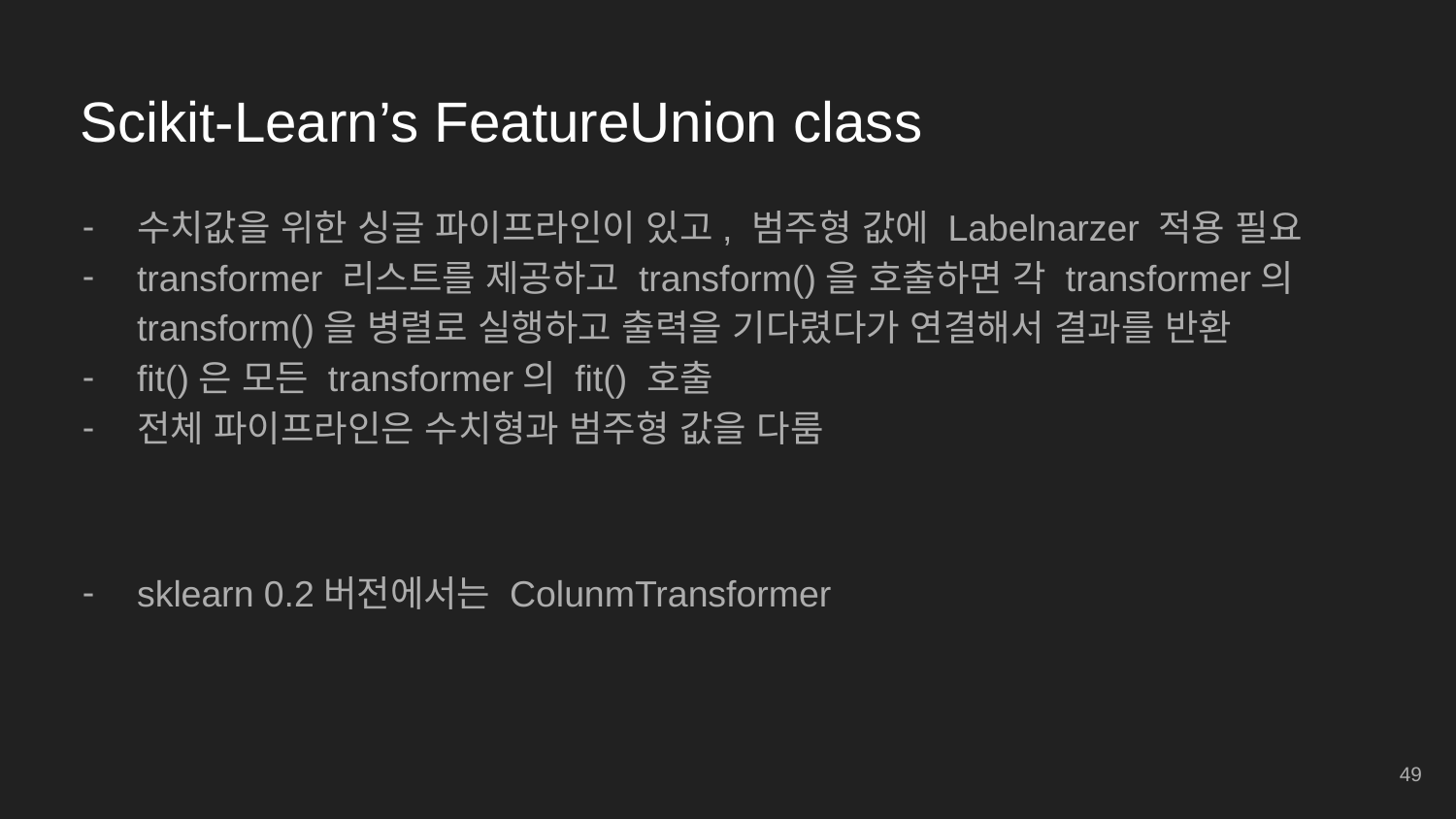

# Scikit-Learn’s FeatureUnion class
수치값을 위한 싱글 파이프라인이 있고, 범주형 값에 Labelnarzer 적용 필요
transformer 리스트를 제공하고 transform()을 호출하면 각 transformer의 transform()을 병렬로 실행하고 출력을 기다렸다가 연결해서 결과를 반환
fit()은 모든 transformer의 fit() 호출
전체 파이프라인은 수치형과 범주형 값을 다룸

sklearn 0.2버전에서는 ColunmTransformer
49